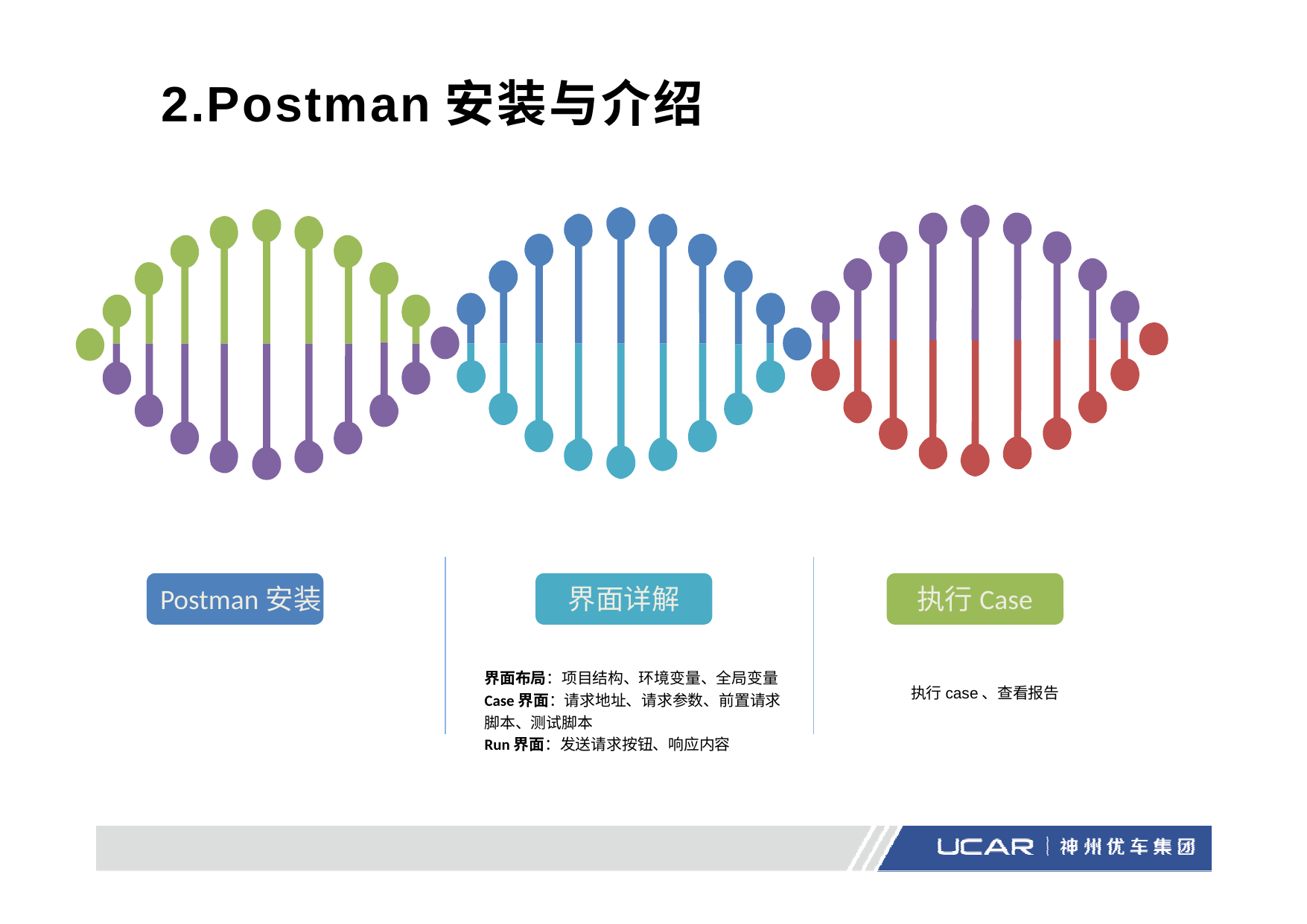

# 2.Postman安装与介绍

Postman安装
界面详解
执行Case
界面布局：项目结构、环境变量、全局变量
Case界面：请求地址、请求参数、前置请求脚本、测试脚本
Run界面：发送请求按钮、响应内容
执行case、查看报告